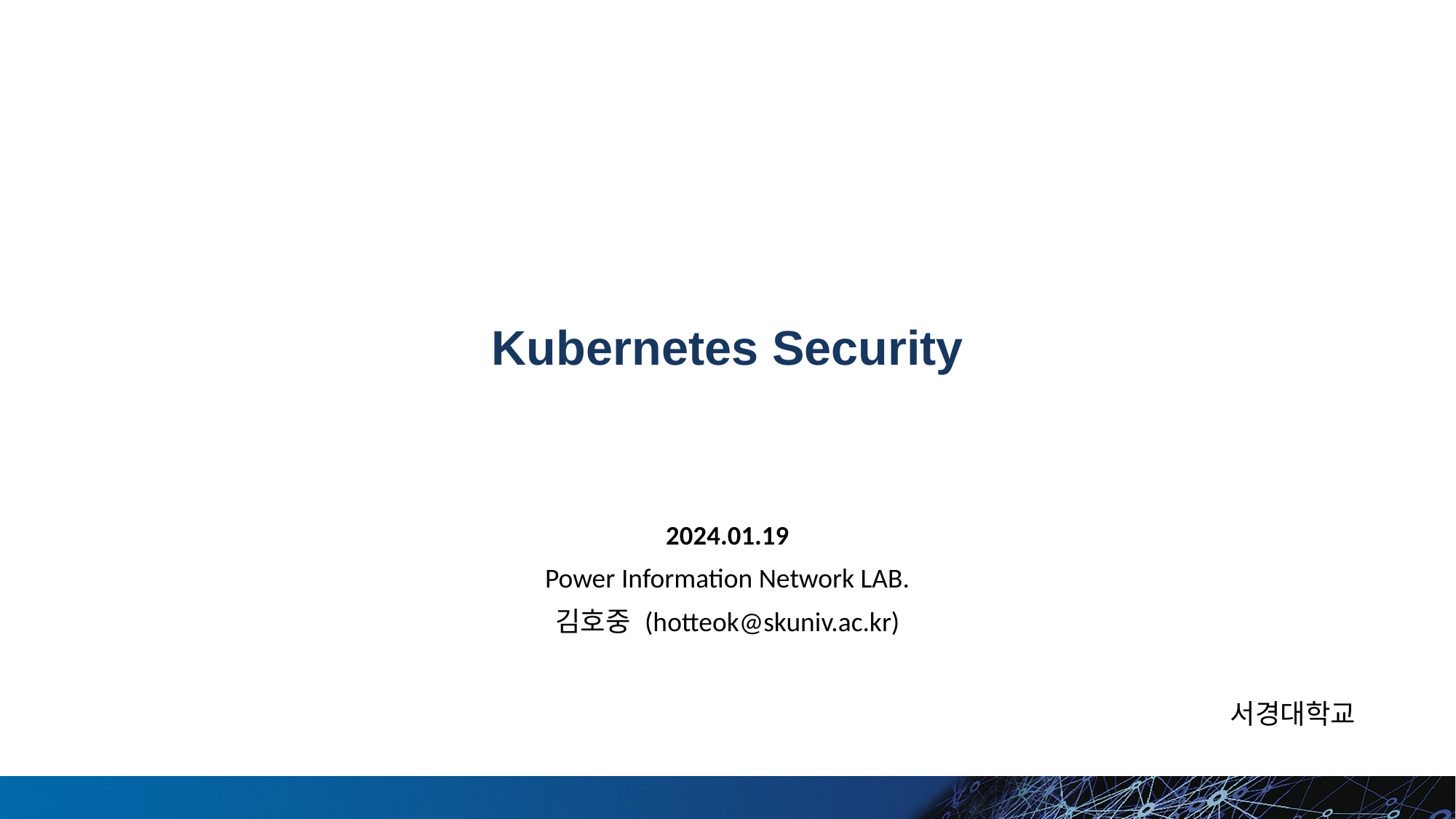

# Kubernetes Security
2024.01.19
Power Information Network LAB.
김호중 (hotteok@skuniv.ac.kr)